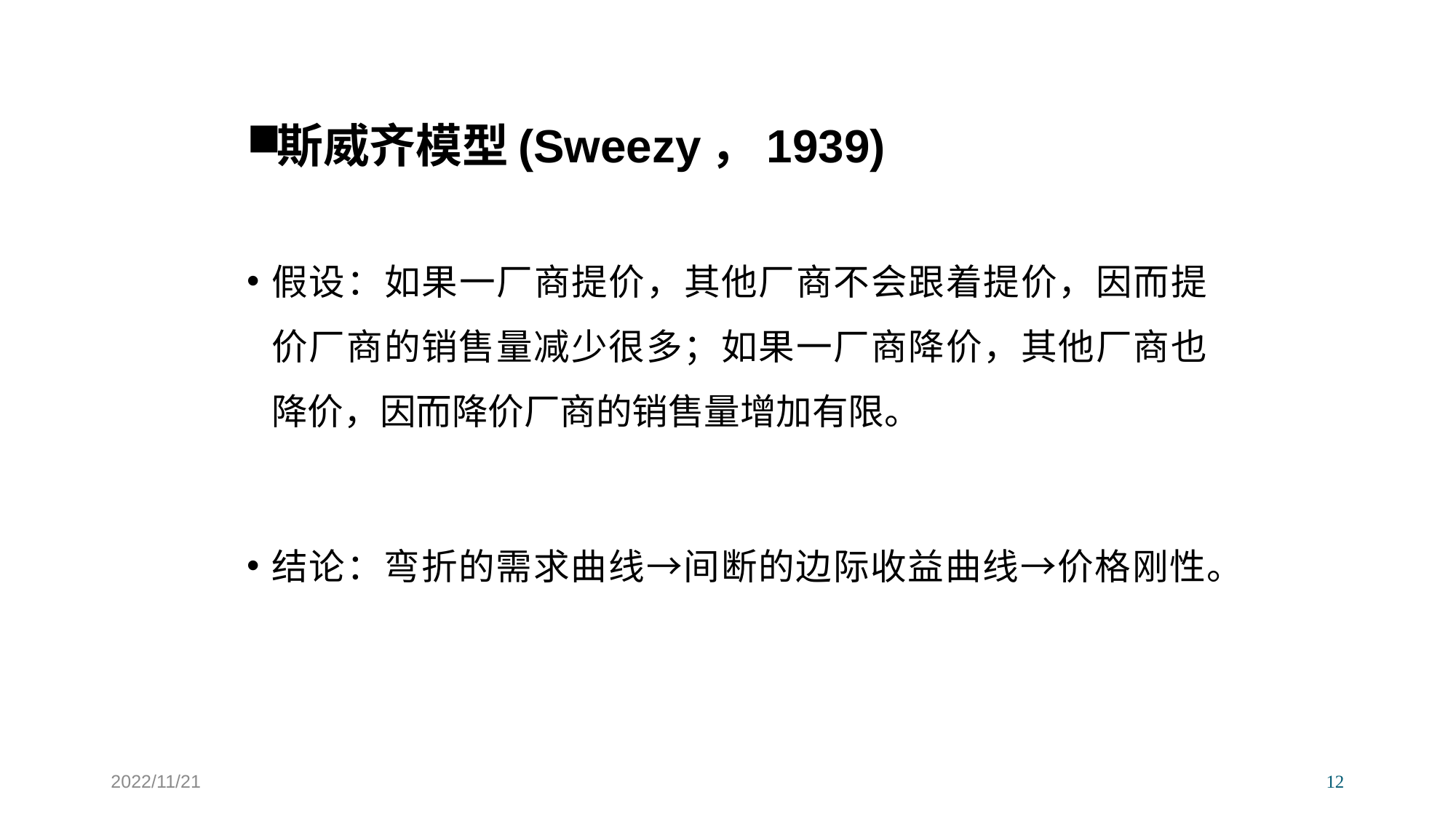

斯威齐模型(Sweezy，1939)

假设：如果一厂商提价，其他厂商不会跟着提价，因而提价厂商的销售量减少很多；如果一厂商降价，其他厂商也降价，因而降价厂商的销售量增加有限。

结论：弯折的需求曲线→间断的边际收益曲线→价格刚性。

2022/11/21
12